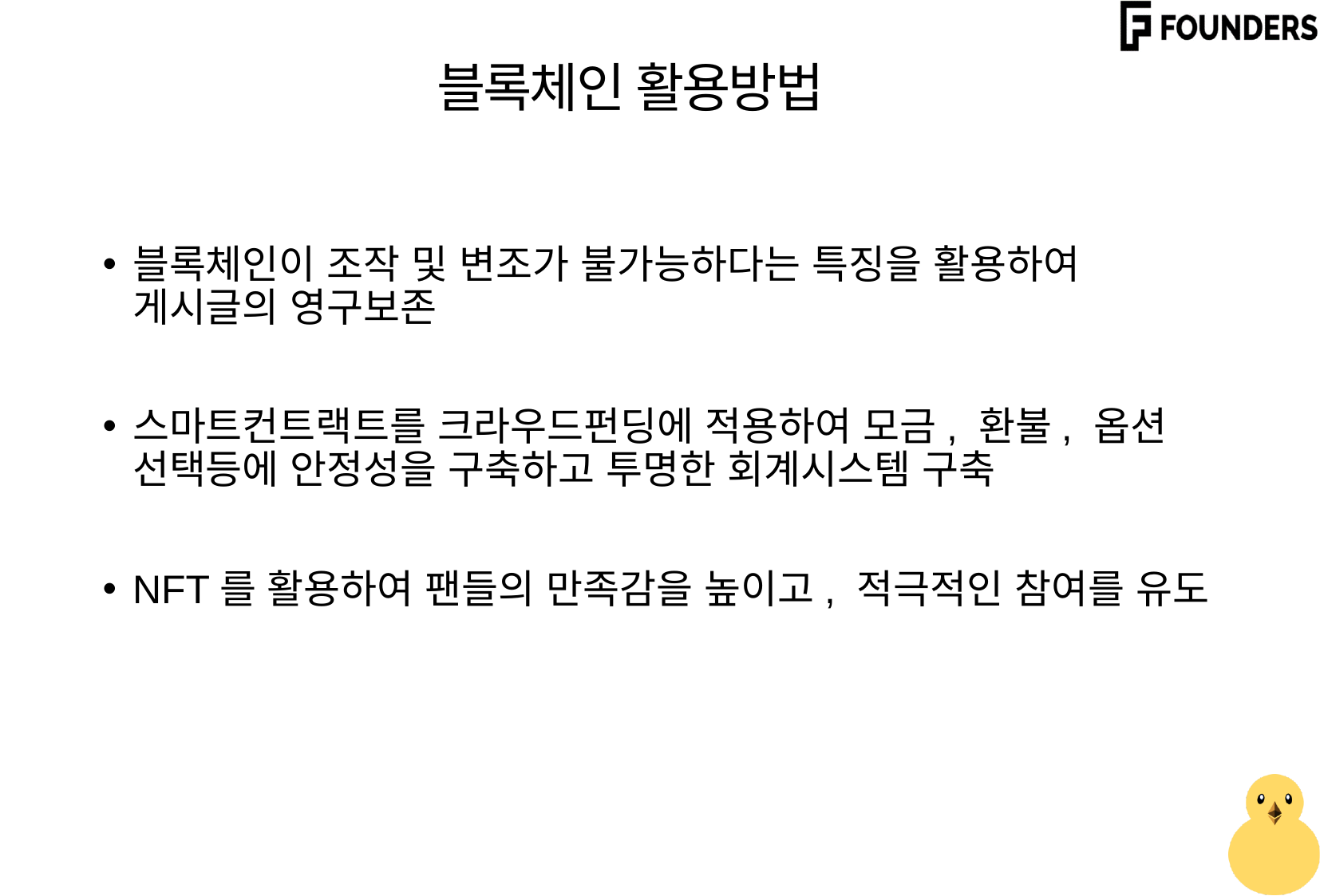

블록체인 활용방법
블록체인이 조작 및 변조가 불가능하다는 특징을 활용하여 게시글의 영구보존

스마트컨트랙트를 크라우드펀딩에 적용하여 모금, 환불, 옵션 선택등에 안정성을 구축하고 투명한 회계시스템 구축

NFT를 활용하여 팬들의 만족감을 높이고, 적극적인 참여를 유도